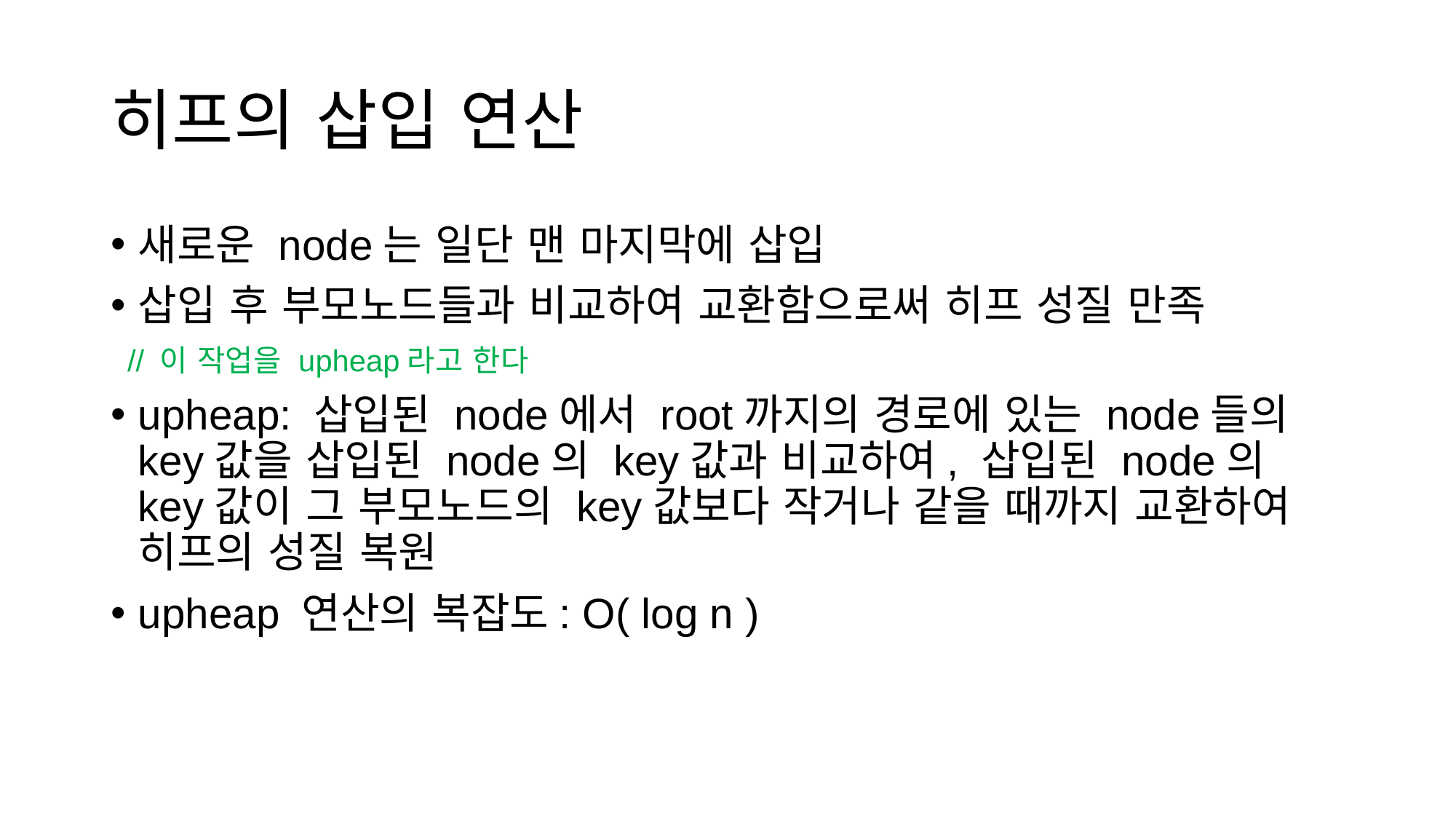

히프의 삽입 연산
새로운 node는 일단 맨 마지막에 삽입
삽입 후 부모노드들과 비교하여 교환함으로써 히프 성질 만족
  // 이 작업을 upheap라고 한다
upheap: 삽입된 node에서 root까지의 경로에 있는 node들의 key값을 삽입된 node의 key값과 비교하여, 삽입된 node의 key값이 그 부모노드의 key값보다 작거나 같을 때까지 교환하여 히프의 성질 복원
upheap 연산의 복잡도: O( log n )